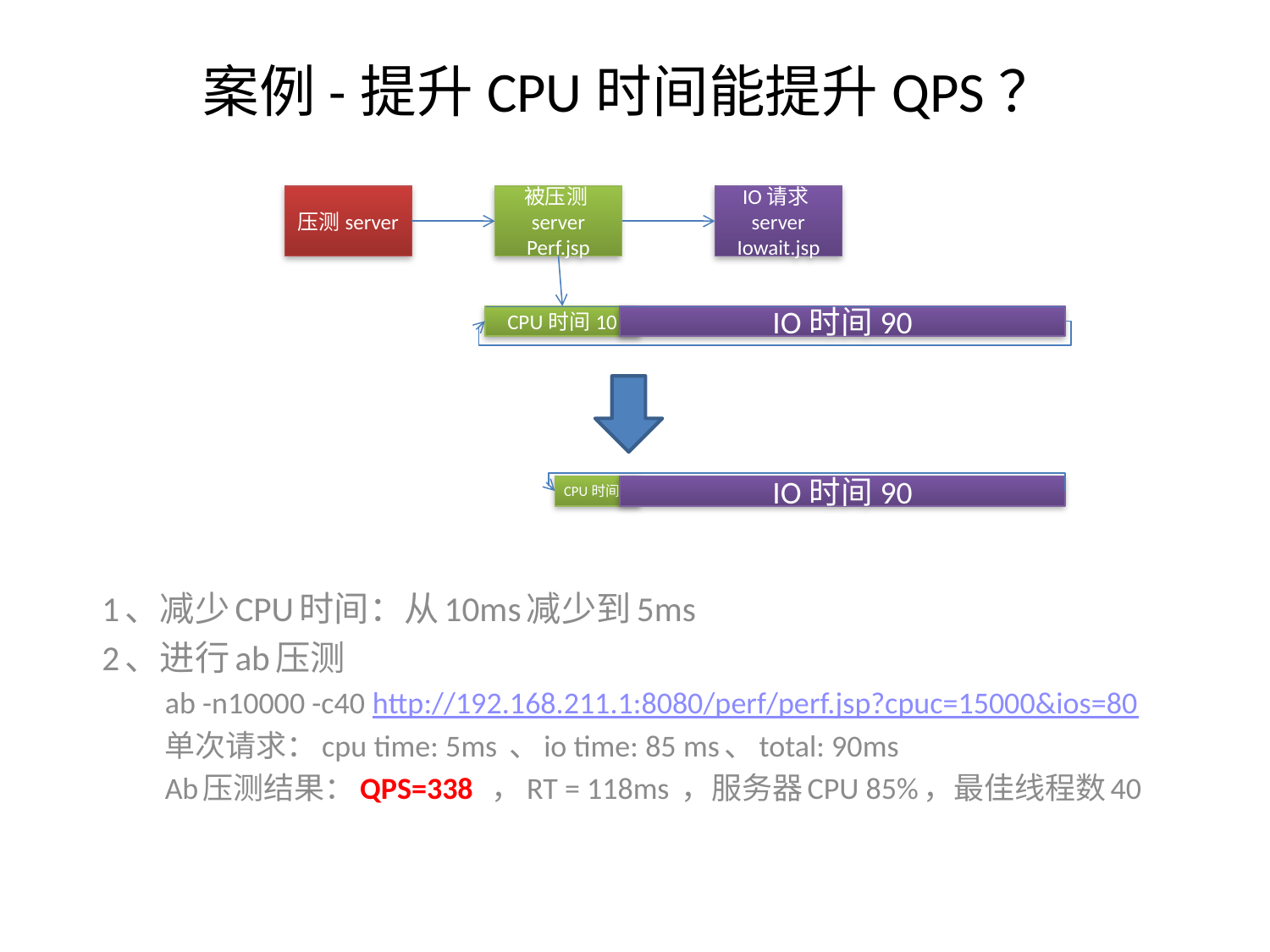

# 案例-提升CPU时间能提升QPS？
压测server
被压测server
Perf.jsp
IO请求server
Iowait.jsp

1、减少CPU时间：从10ms减少到5ms
2、进行ab压测
ab -n10000 -c40 http://192.168.211.1:8080/perf/perf.jsp?cpuc=15000&ios=80
单次请求：cpu time: 5ms 、io time: 85 ms、total: 90ms
Ab压测结果：QPS=338  ，RT = 118ms ，服务器CPU 85%，最佳线程数40

CPU时间10
IO时间90

CPU时间5
IO时间90